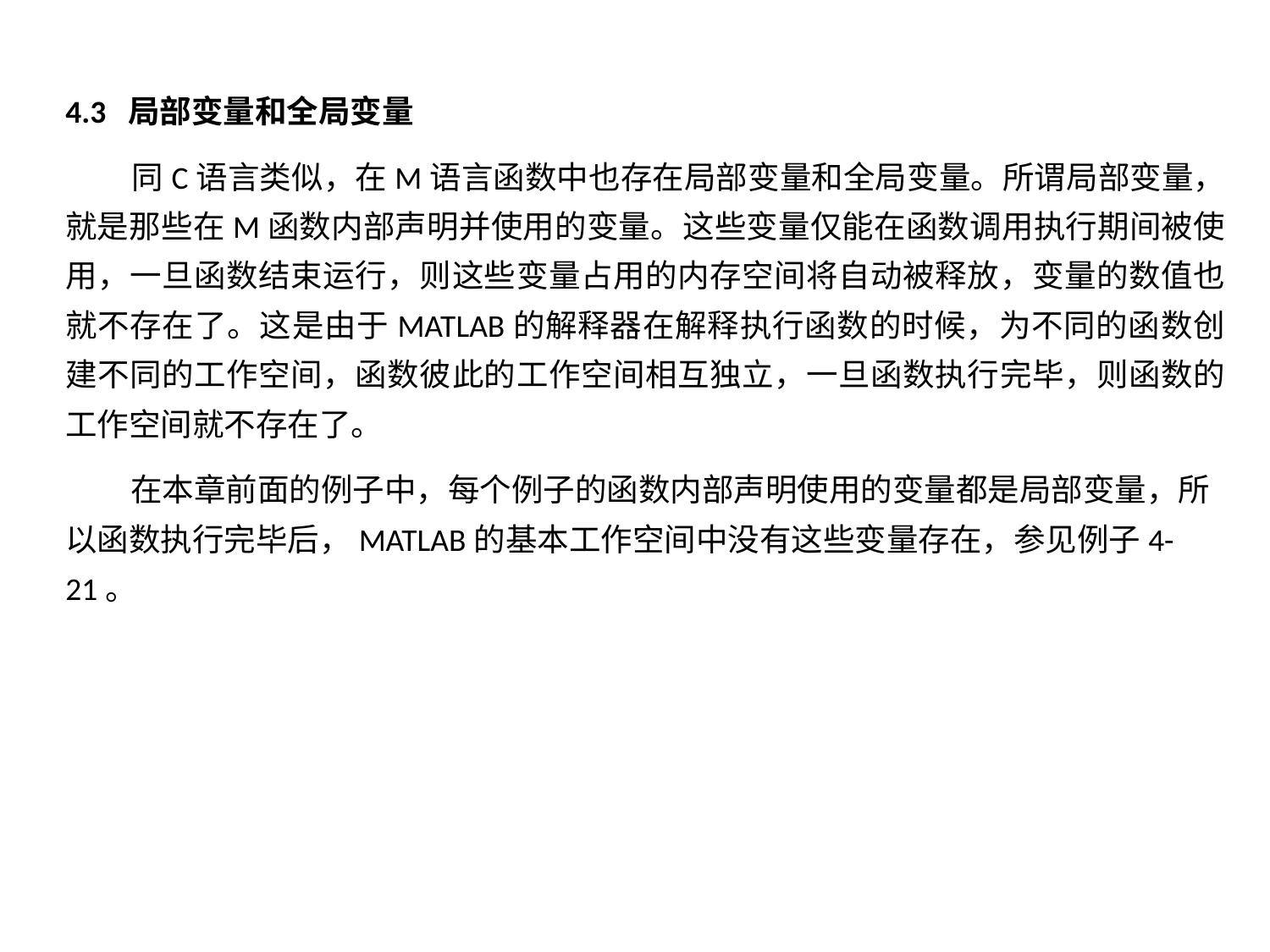

4.3  局部变量和全局变量
        同C语言类似，在M语言函数中也存在局部变量和全局变量。所谓局部变量，就是那些在M函数内部声明并使用的变量。这些变量仅能在函数调用执行期间被使用，一旦函数结束运行，则这些变量占用的内存空间将自动被释放，变量的数值也就不存在了。这是由于MATLAB的解释器在解释执行函数的时候，为不同的函数创建不同的工作空间，函数彼此的工作空间相互独立，一旦函数执行完毕，则函数的工作空间就不存在了。
        在本章前面的例子中，每个例子的函数内部声明使用的变量都是局部变量，所以函数执行完毕后，MATLAB的基本工作空间中没有这些变量存在，参见例子4-21。